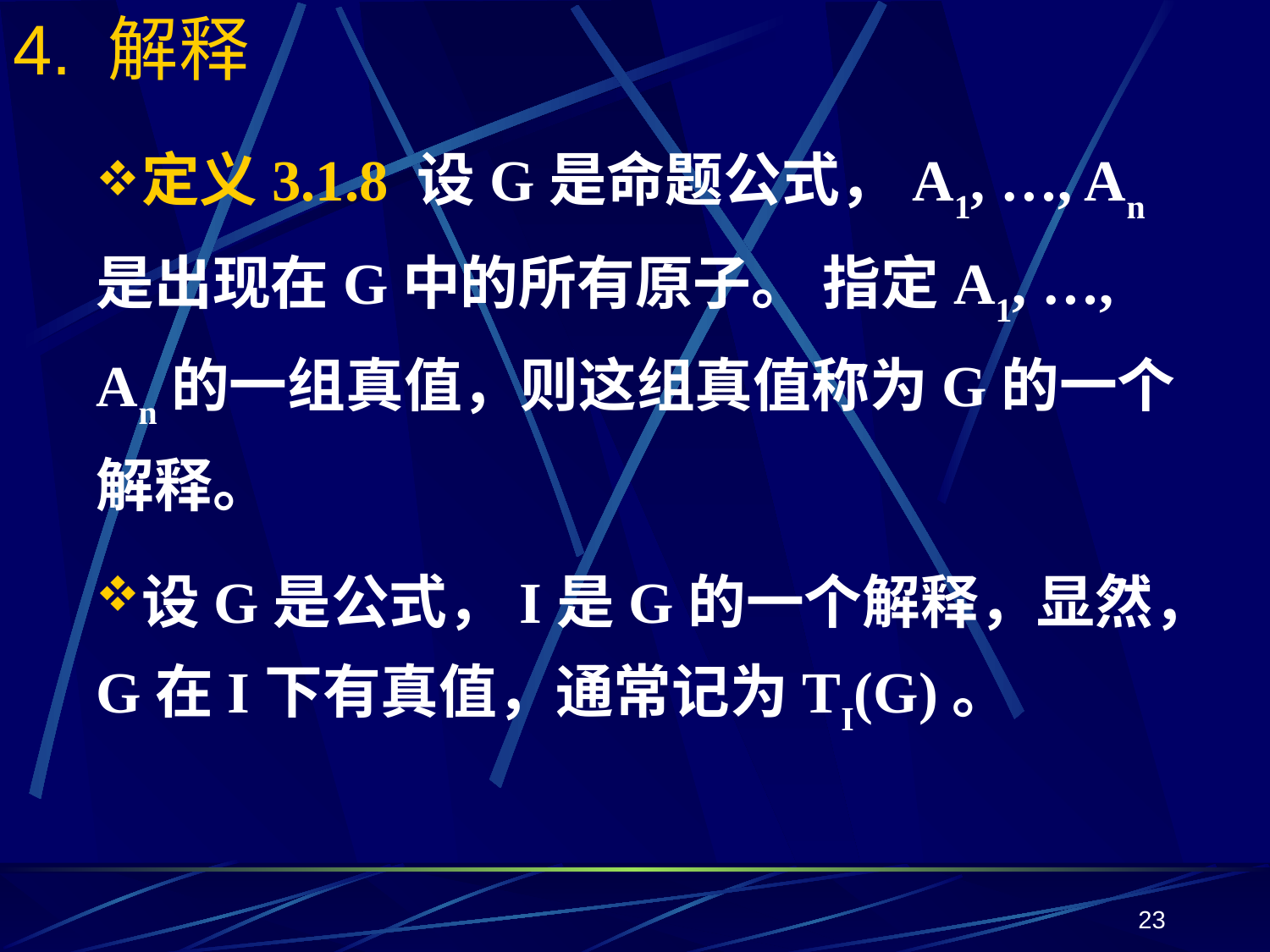

# 4. 解释
定义3.1.8 设G是命题公式，A1, …, An是出现在G中的所有原子。 指定A1, …, An的一组真值，则这组真值称为G的一个解释。
设G是公式，I是G的一个解释，显然，G在I下有真值，通常记为TI(G)。

23